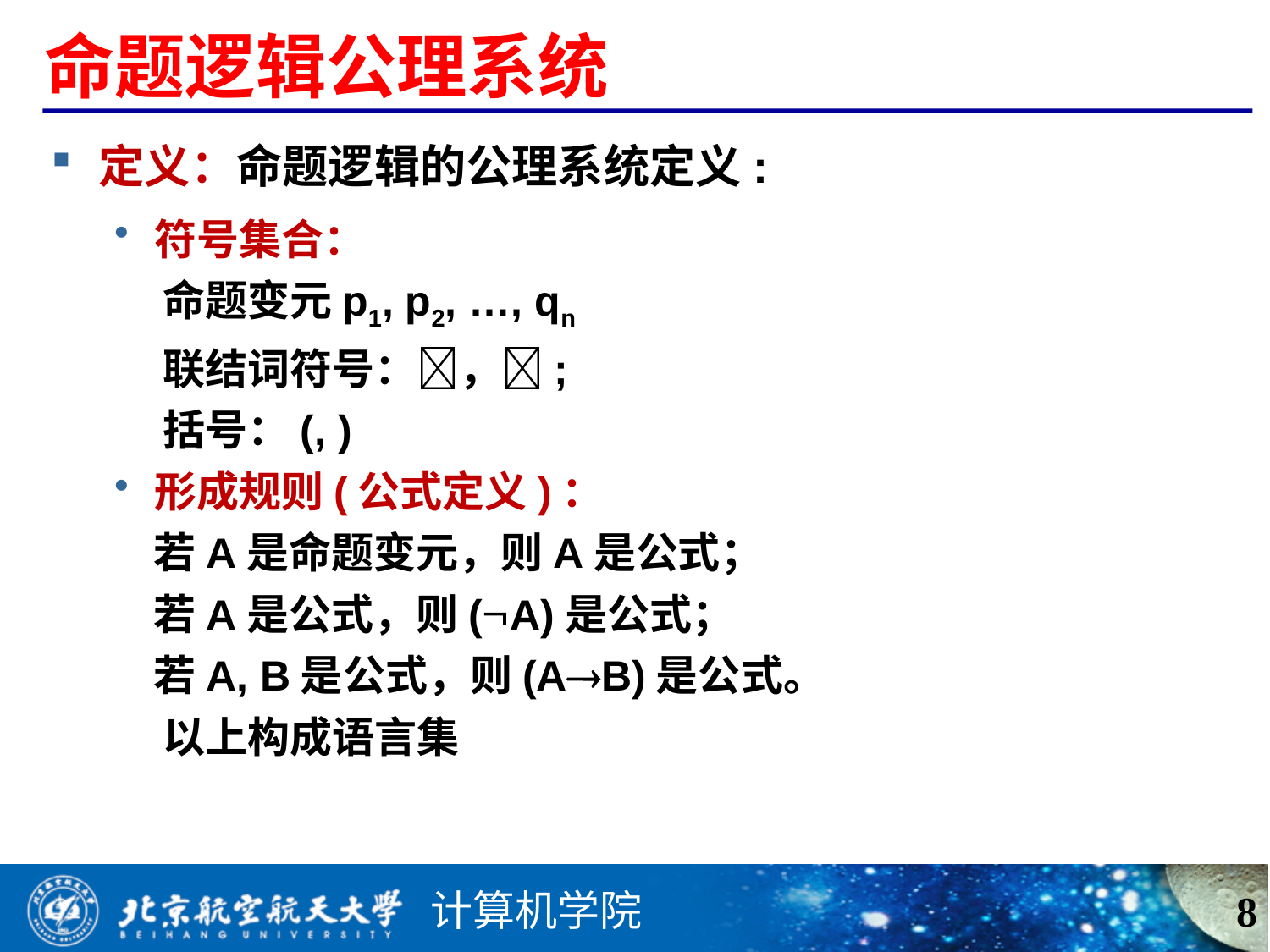

# 命题逻辑公理系统
定义：命题逻辑的公理系统定义:
符号集合：
    命题变元p1, p2, …, qn
    联结词符号：¬，→;
    括号：(, )
形成规则(公式定义)：
   若A是命题变元，则A是公式；
   若A是公式，则(¬A)是公式；
   若A, B是公式，则(A→B)是公式。
    以上构成语言集